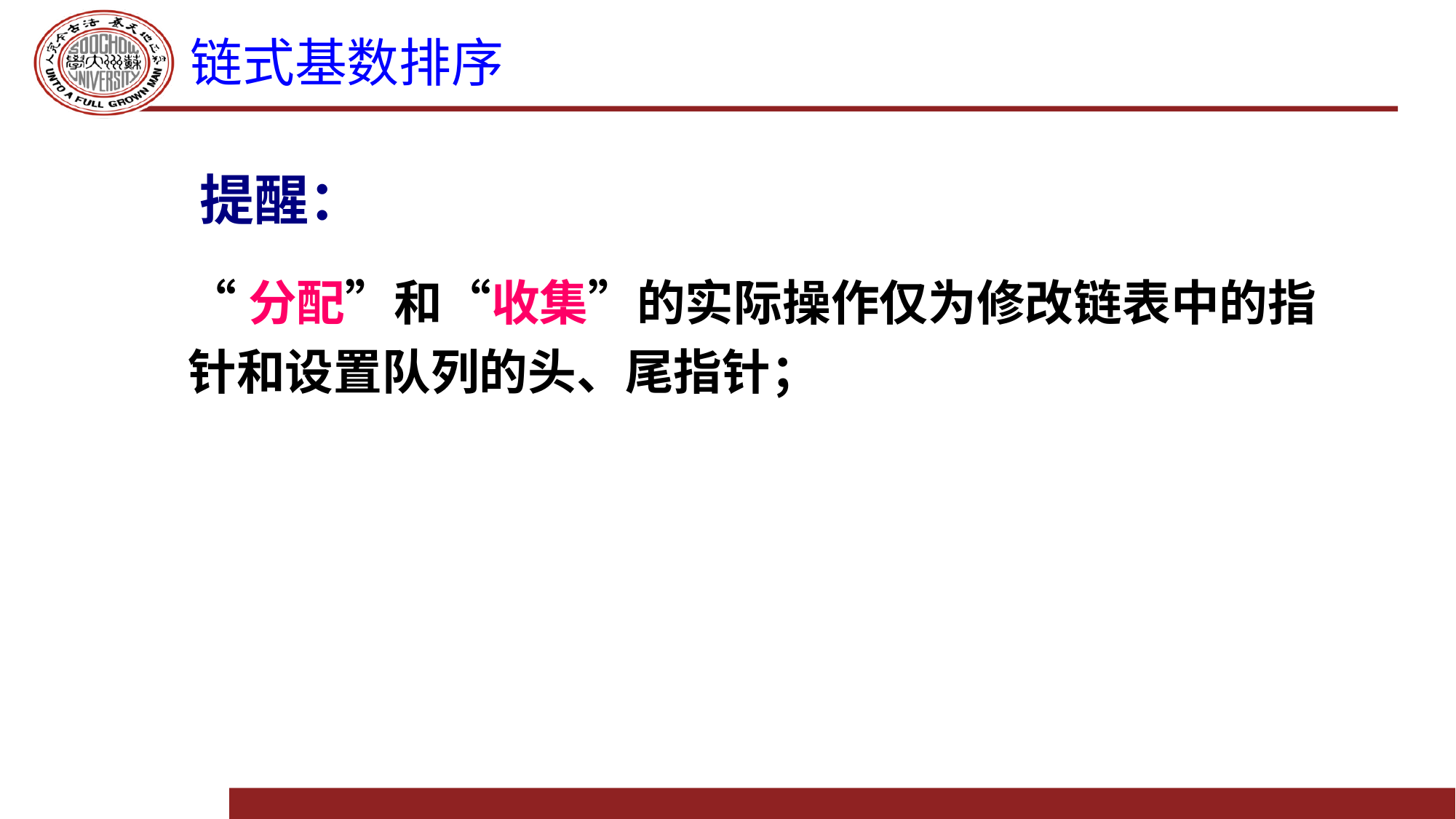

# 链式基数排序
提醒：
“分配”和“收集”的实际操作仅为修改链表中的指针和设置队列的头、尾指针；